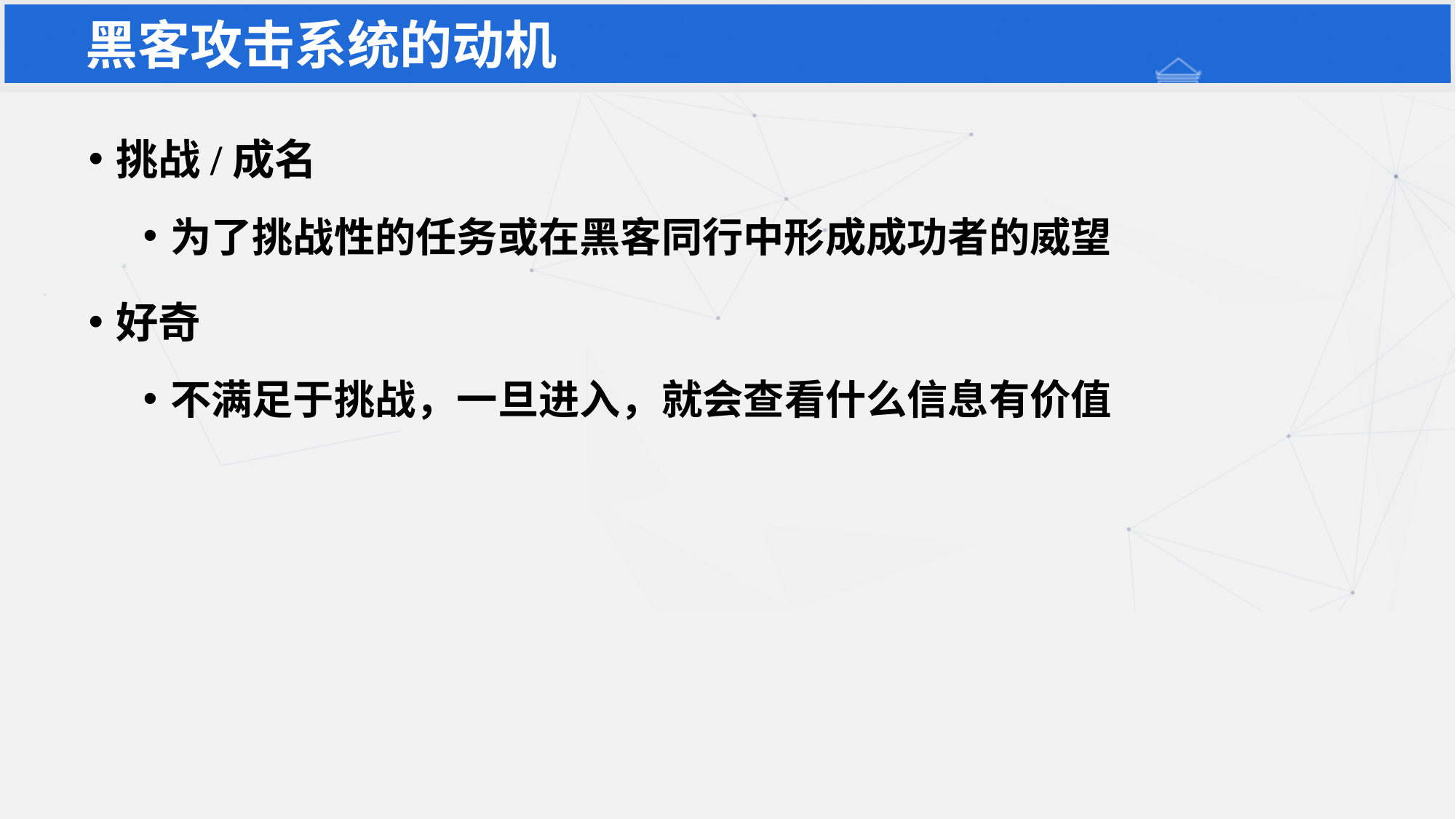

# 黑客攻击系统的动机
挑战/成名
为了挑战性的任务或在黑客同行中形成成功者的威望
好奇
不满足于挑战，一旦进入，就会查看什么信息有价值